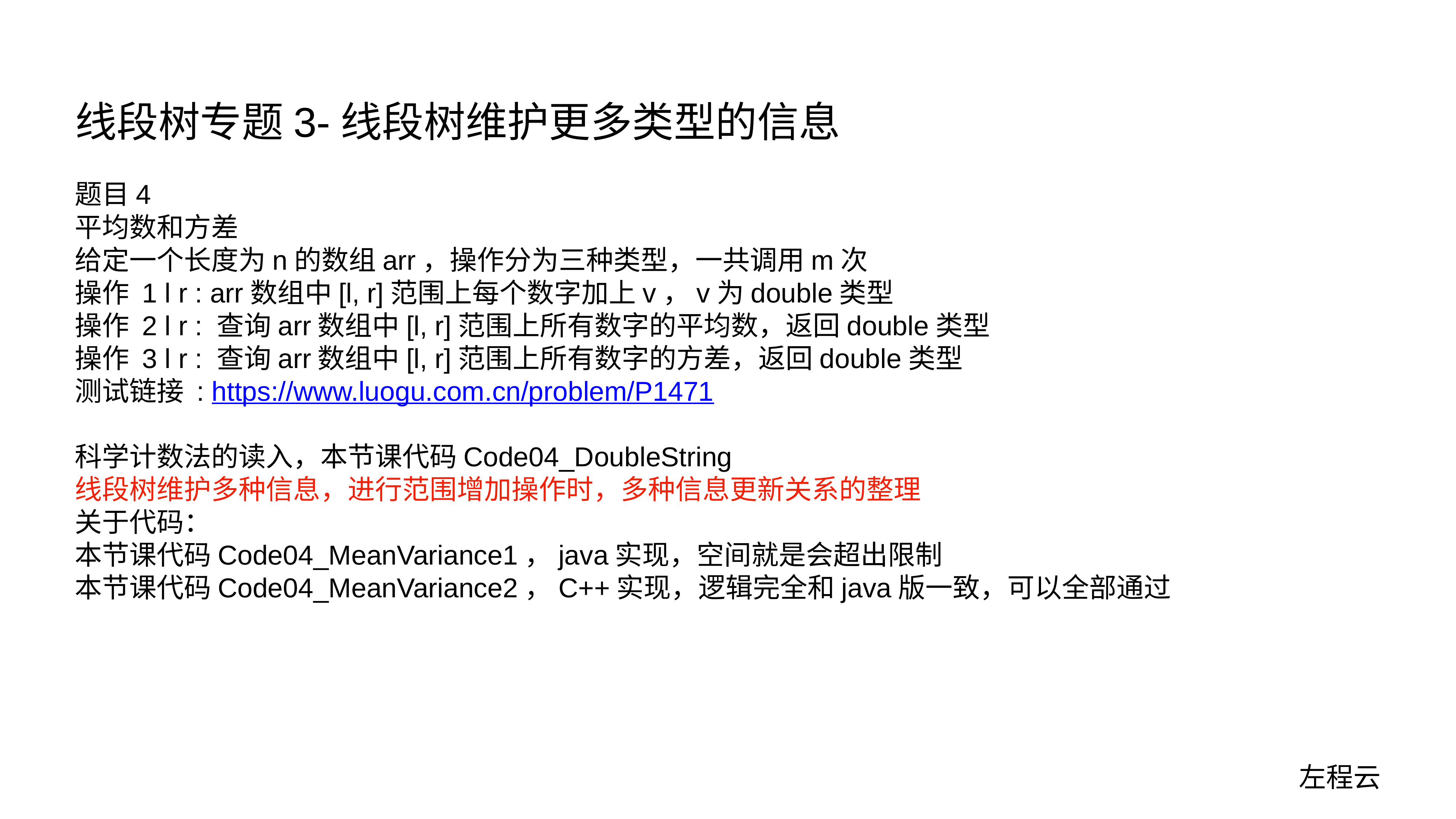

# 线段树专题3-线段树维护更多类型的信息
题目4
平均数和方差
给定一个长度为n的数组arr，操作分为三种类型，一共调用m次
操作 1 l r : arr数组中[l, r]范围上每个数字加上v，v为double类型
操作 2 l r : 查询arr数组中[l, r]范围上所有数字的平均数，返回double类型
操作 3 l r : 查询arr数组中[l, r]范围上所有数字的方差，返回double类型
测试链接 : https://www.luogu.com.cn/problem/P1471

科学计数法的读入，本节课代码Code04_DoubleString
线段树维护多种信息，进行范围增加操作时，多种信息更新关系的整理
关于代码：
本节课代码Code04_MeanVariance1，java实现，空间就是会超出限制
本节课代码Code04_MeanVariance2，C++实现，逻辑完全和java版一致，可以全部通过
左程云